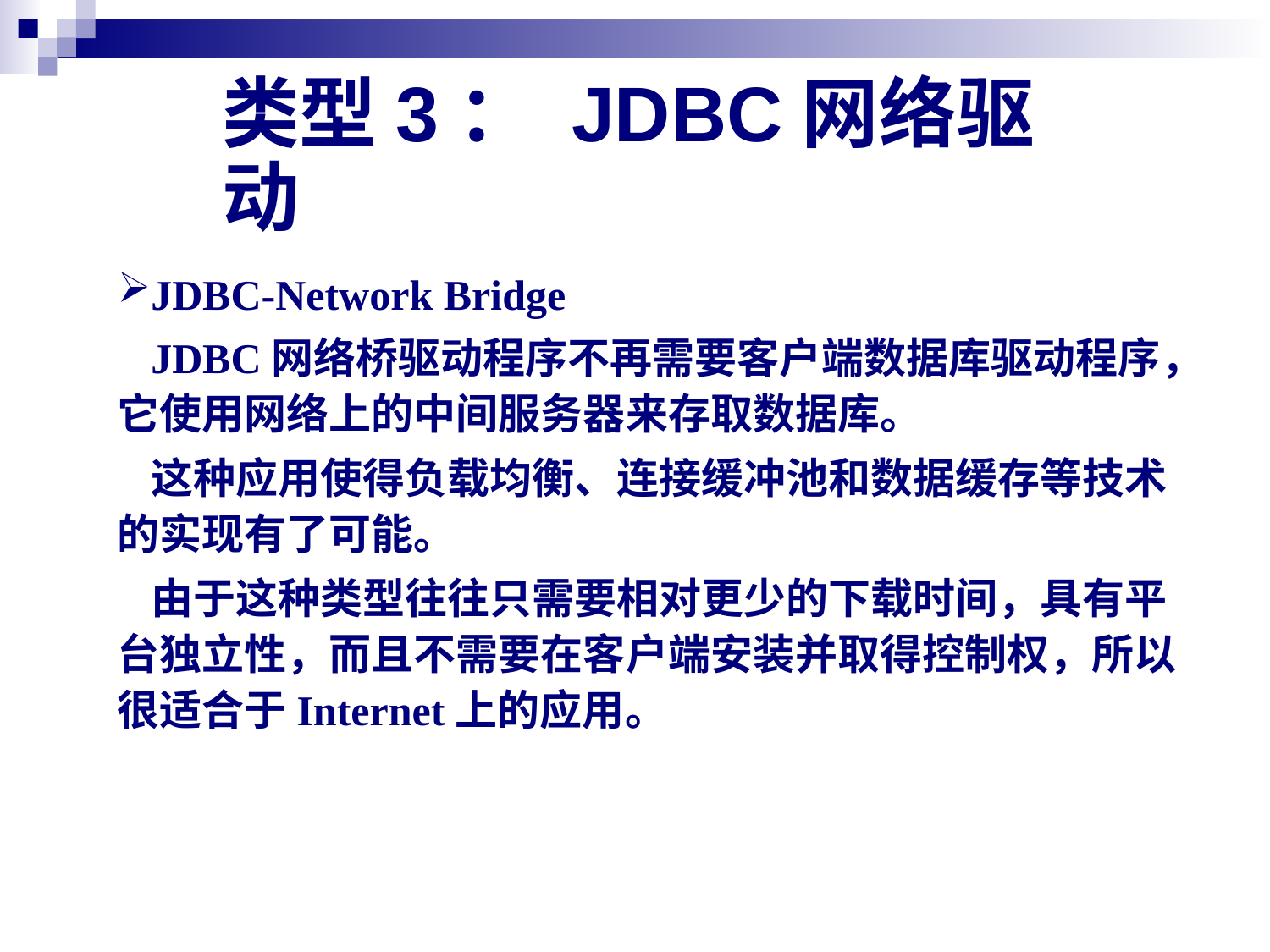

# 类型3： JDBC网络驱动

JDBC-Network Bridge
JDBC网络桥驱动程序不再需要客户端数据库驱动程序，它使用网络上的中间服务器来存取数据库。
这种应用使得负载均衡、连接缓冲池和数据缓存等技术的实现有了可能。
由于这种类型往往只需要相对更少的下载时间，具有平台独立性，而且不需要在客户端安装并取得控制权，所以很适合于Internet上的应用。
9